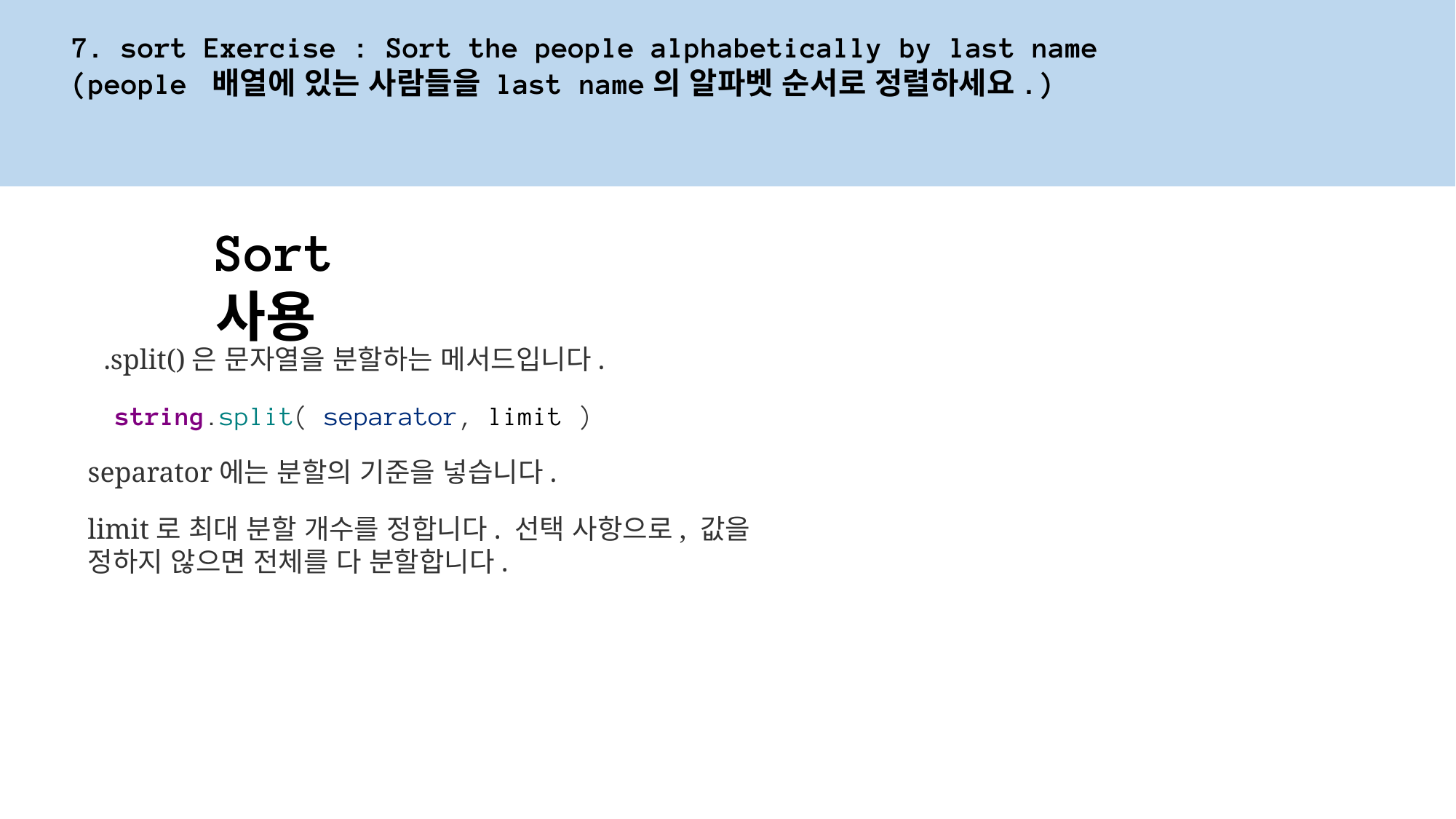

7. sort Exercise : Sort the people alphabetically by last name
(people 배열에 있는 사람들을 last name의 알파벳 순서로 정렬하세요.)
Sort 사용
.split()은 문자열을 분할하는 메서드입니다.
string.split( separator, limit )
separator에는 분할의 기준을 넣습니다.
limit로 최대 분할 개수를 정합니다. 선택 사항으로, 값을 정하지 않으면 전체를 다 분할합니다.